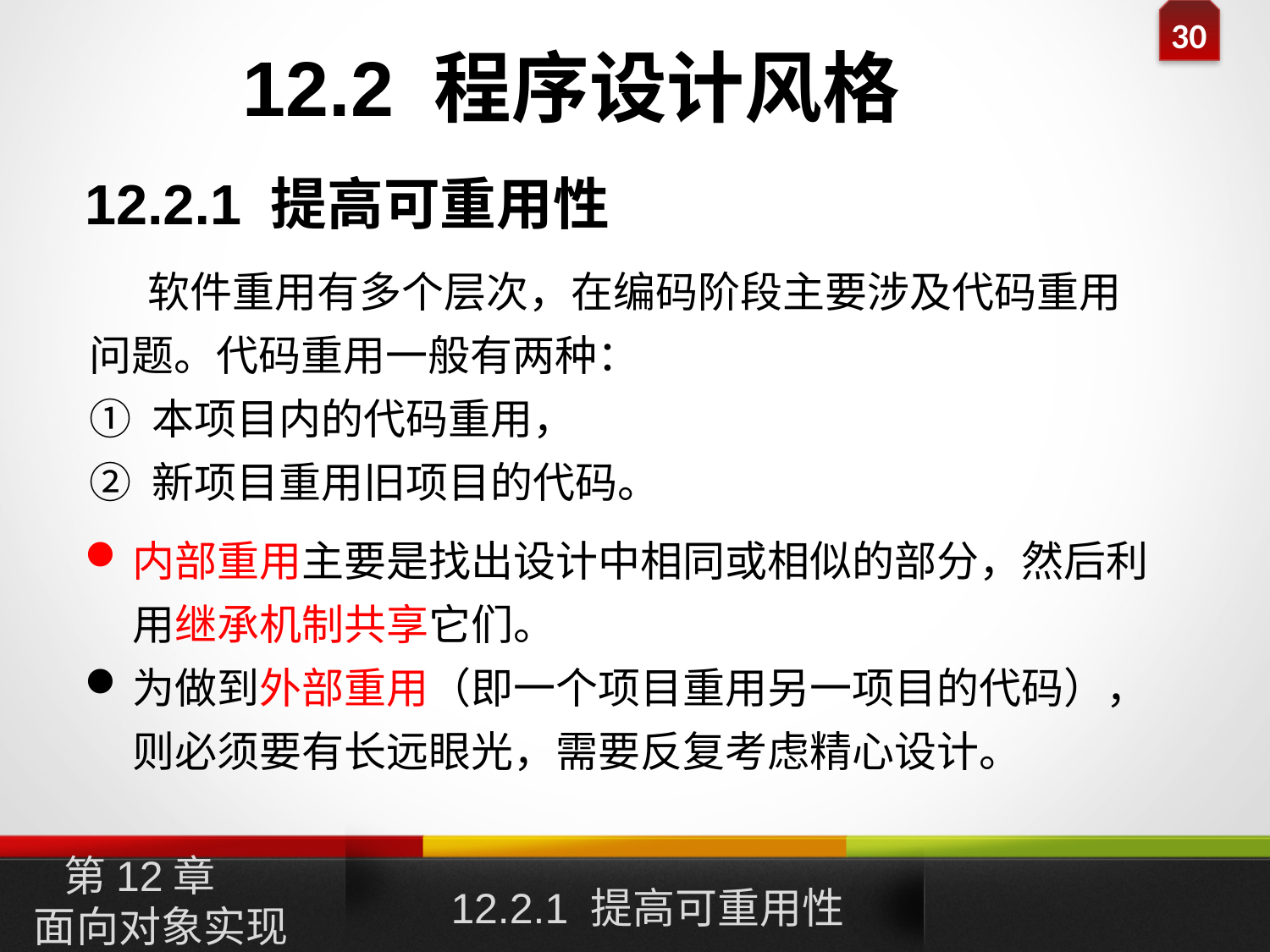

12.2 程序设计风格
12.2.1 提高可重用性
     软件重用有多个层次，在编码阶段主要涉及代码重用问题。代码重用一般有两种：
① 本项目内的代码重用，
② 新项目重用旧项目的代码。
内部重用主要是找出设计中相同或相似的部分，然后利用继承机制共享它们。
为做到外部重用（即一个项目重用另一项目的代码），则必须要有长远眼光，需要反复考虑精心设计。
12.2.1 提高可重用性